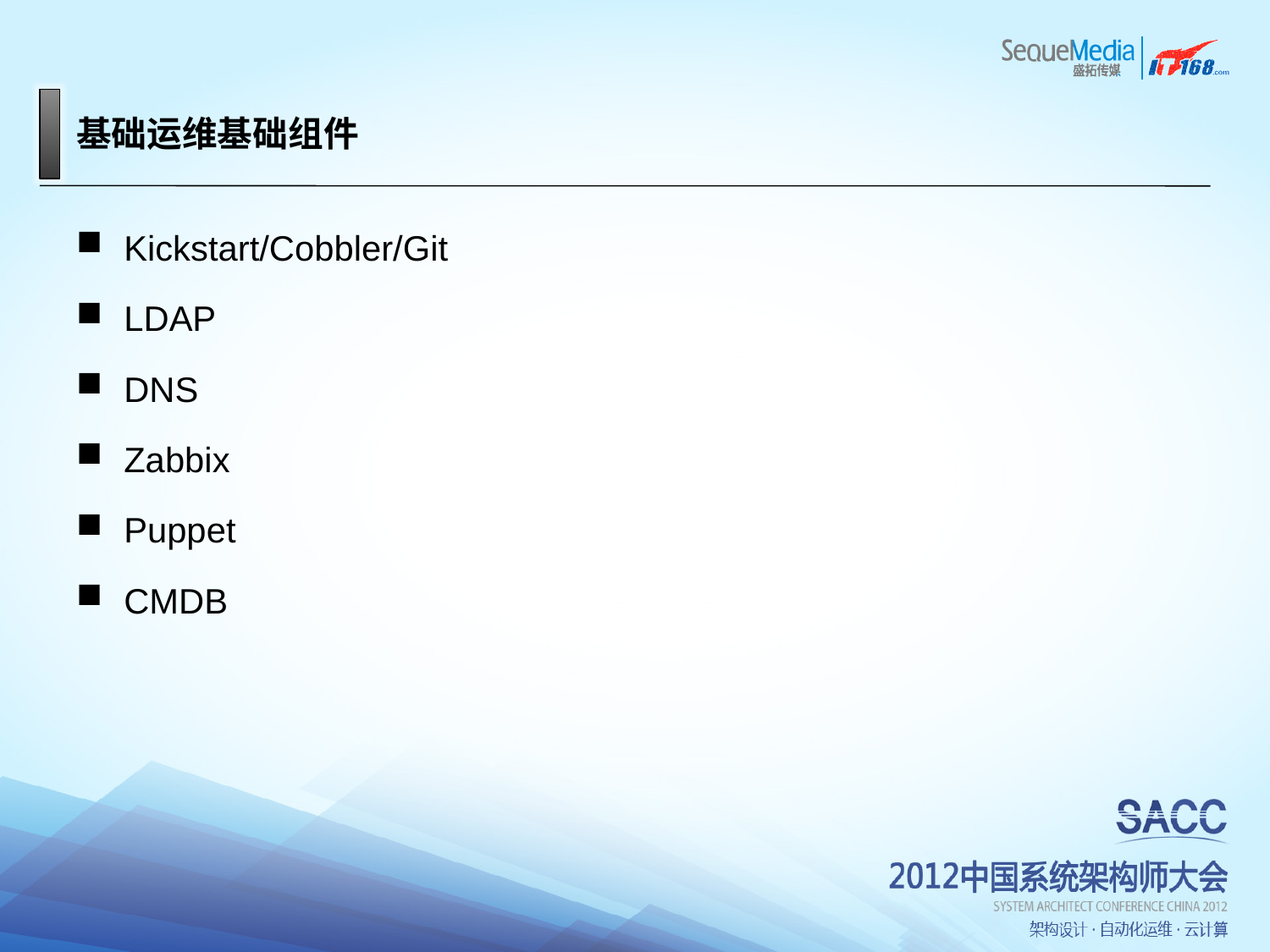

# 基础运维基础组件
Kickstart/Cobbler/Git
LDAP
DNS
Zabbix
Puppet
CMDB